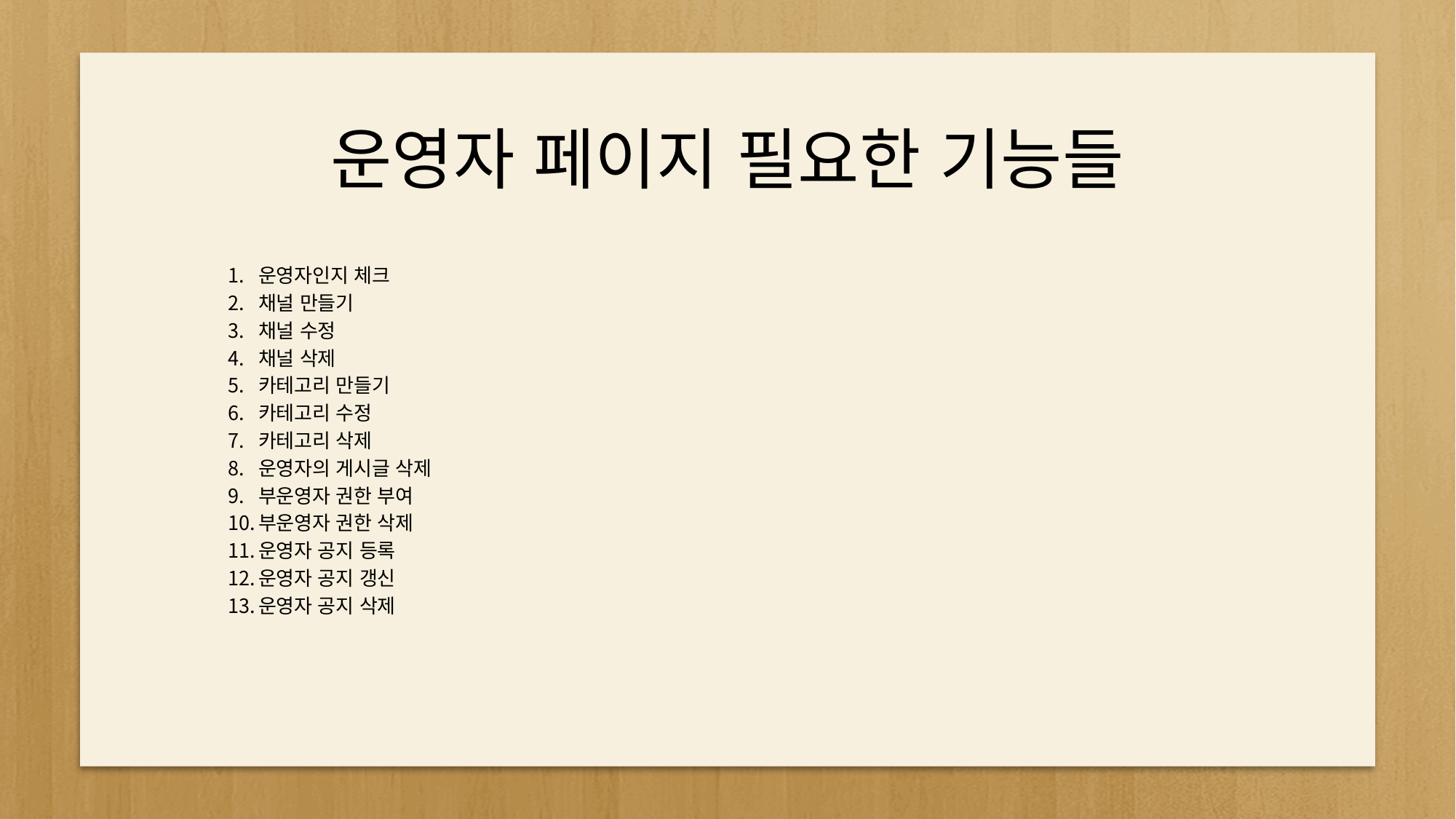

# 운영자 페이지 필요한 기능들
운영자인지 체크
채널 만들기
채널 수정
채널 삭제
카테고리 만들기
카테고리 수정
카테고리 삭제
운영자의 게시글 삭제
부운영자 권한 부여
부운영자 권한 삭제
운영자 공지 등록
운영자 공지 갱신
운영자 공지 삭제